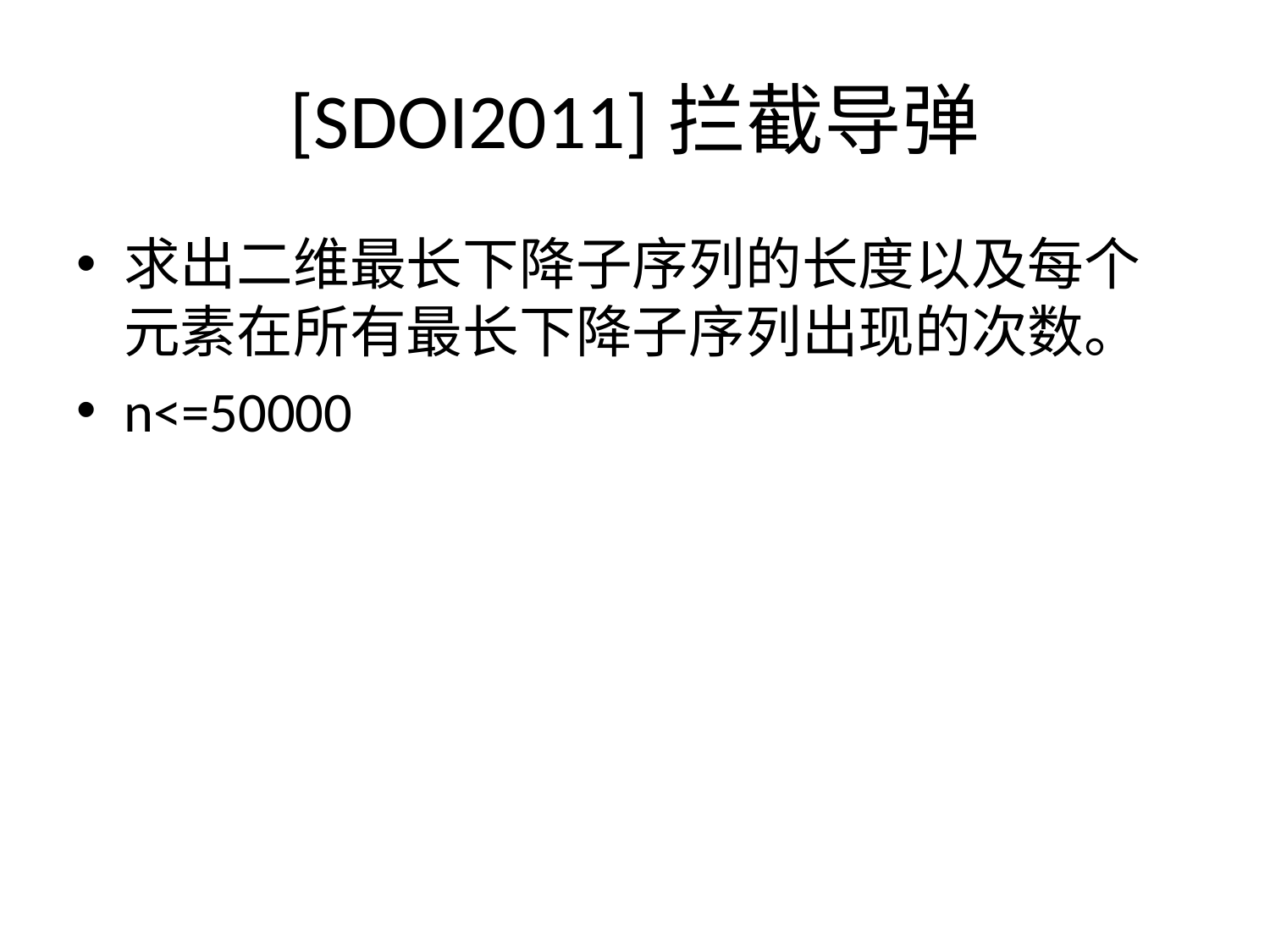

# [SDOI2011]拦截导弹
求出二维最长下降子序列的长度以及每个元素在所有最长下降子序列出现的次数。
n<=50000